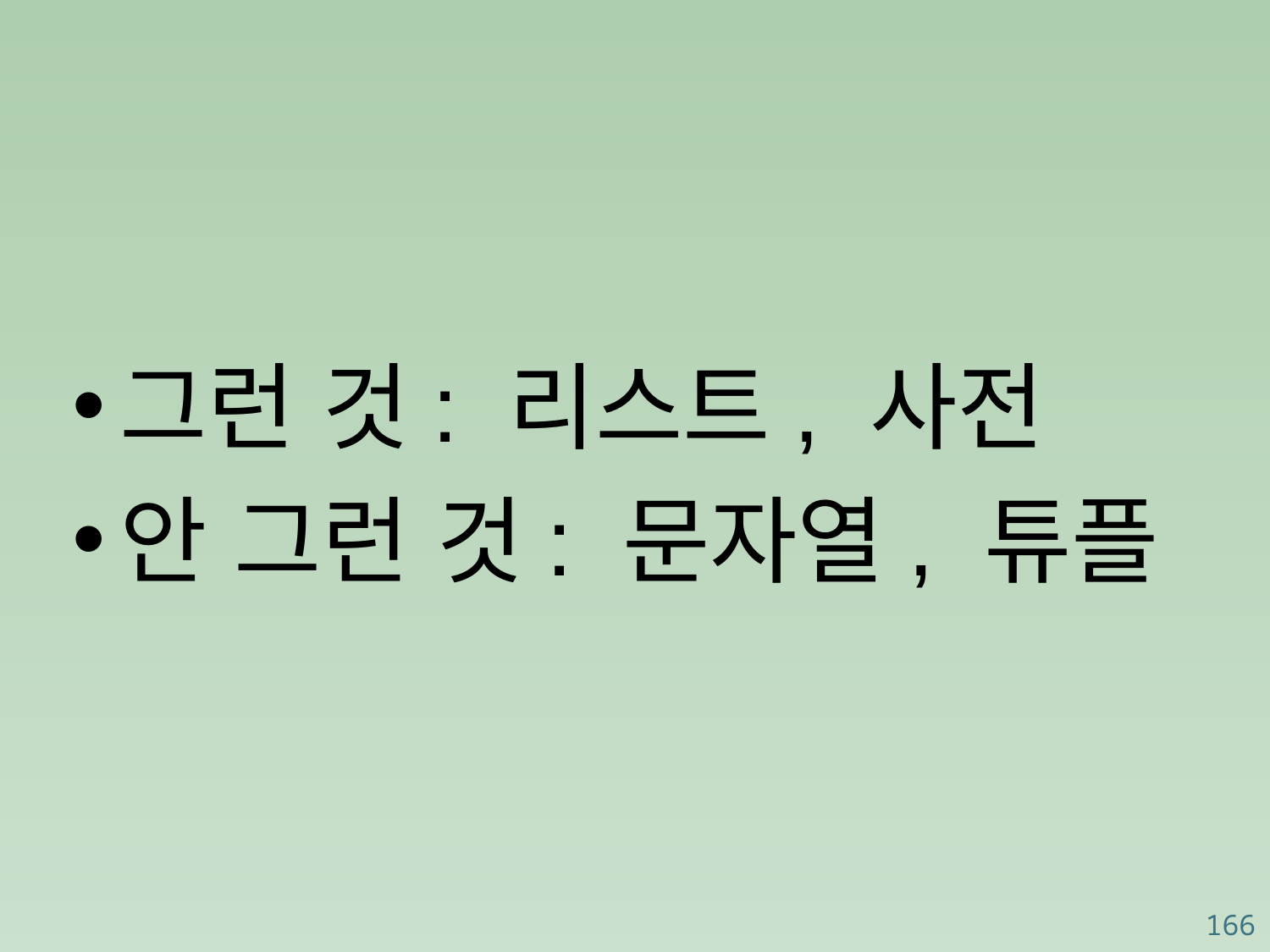

그런 것: 리스트, 사전
안 그런 것: 문자열, 튜플
166